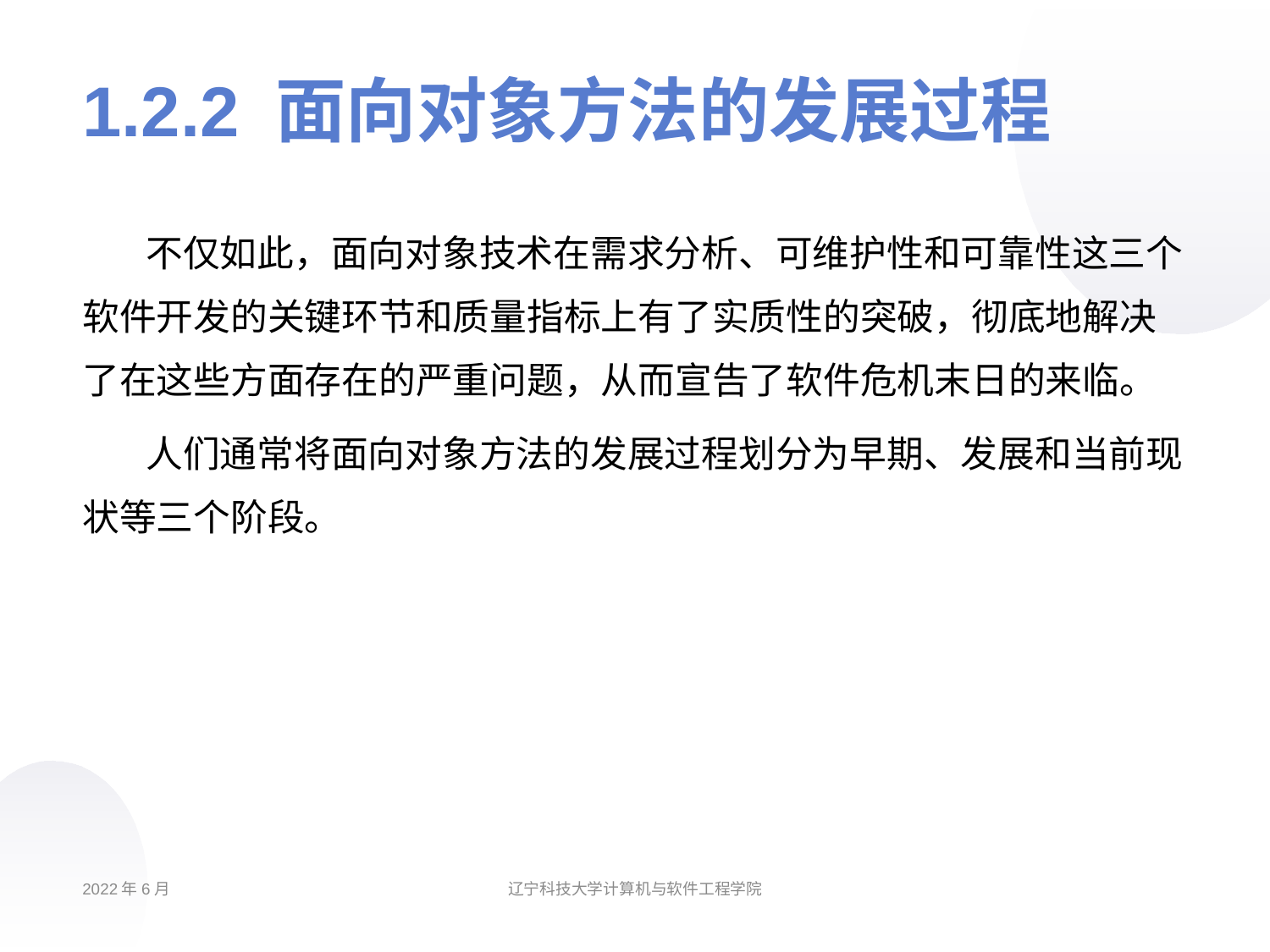

# 1.2.2 面向对象方法的发展过程
不仅如此，面向对象技术在需求分析、可维护性和可靠性这三个软件开发的关键环节和质量指标上有了实质性的突破，彻底地解决了在这些方面存在的严重问题，从而宣告了软件危机末日的来临。
人们通常将面向对象方法的发展过程划分为早期、发展和当前现状等三个阶段。

2022年6月
辽宁科技大学计算机与软件工程学院
94